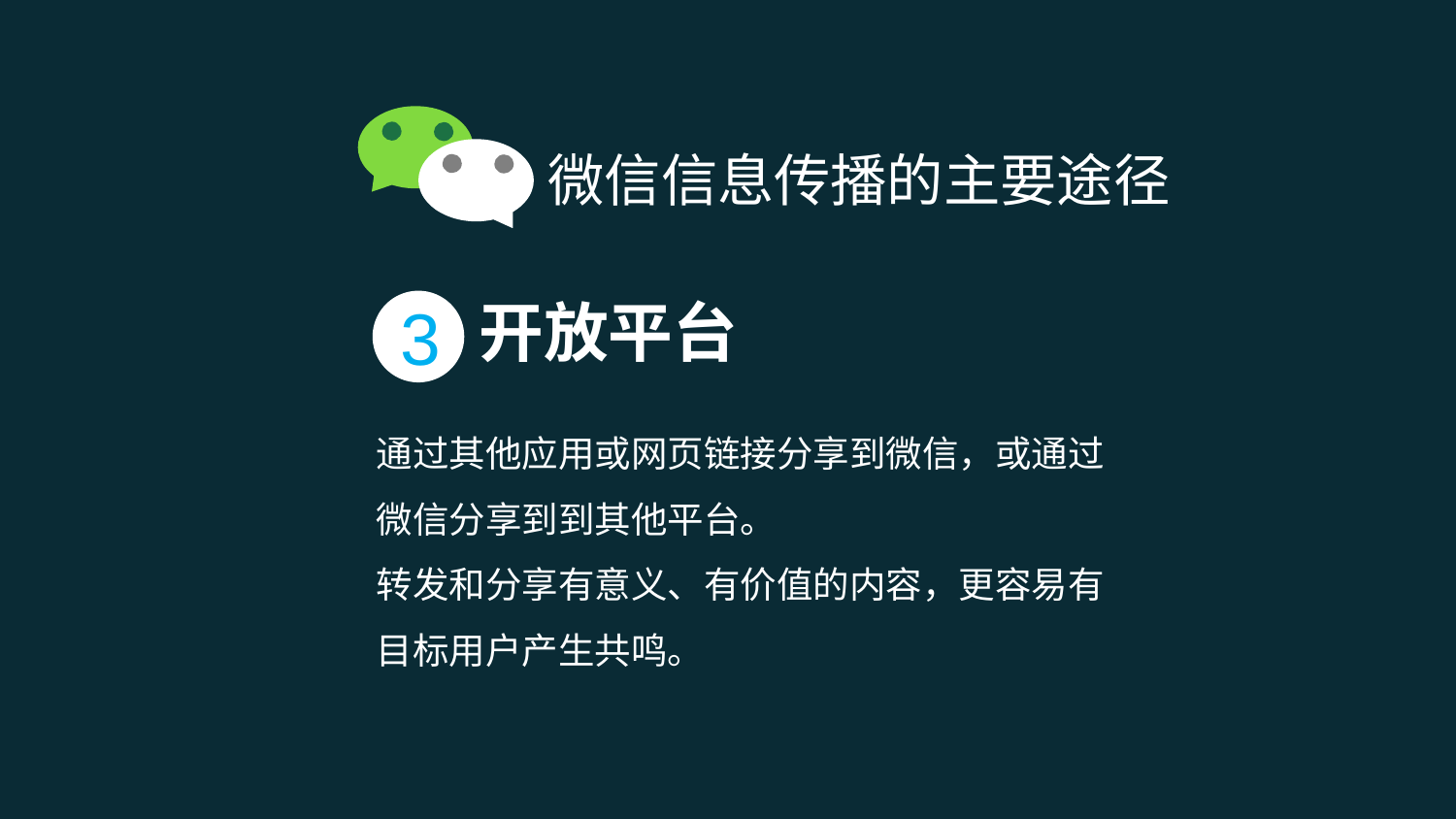

微信信息传播的主要途径

开放平台
3
通过其他应用或网页链接分享到微信，或通过微信分享到到其他平台。
转发和分享有意义、有价值的内容，更容易有目标用户产生共鸣。